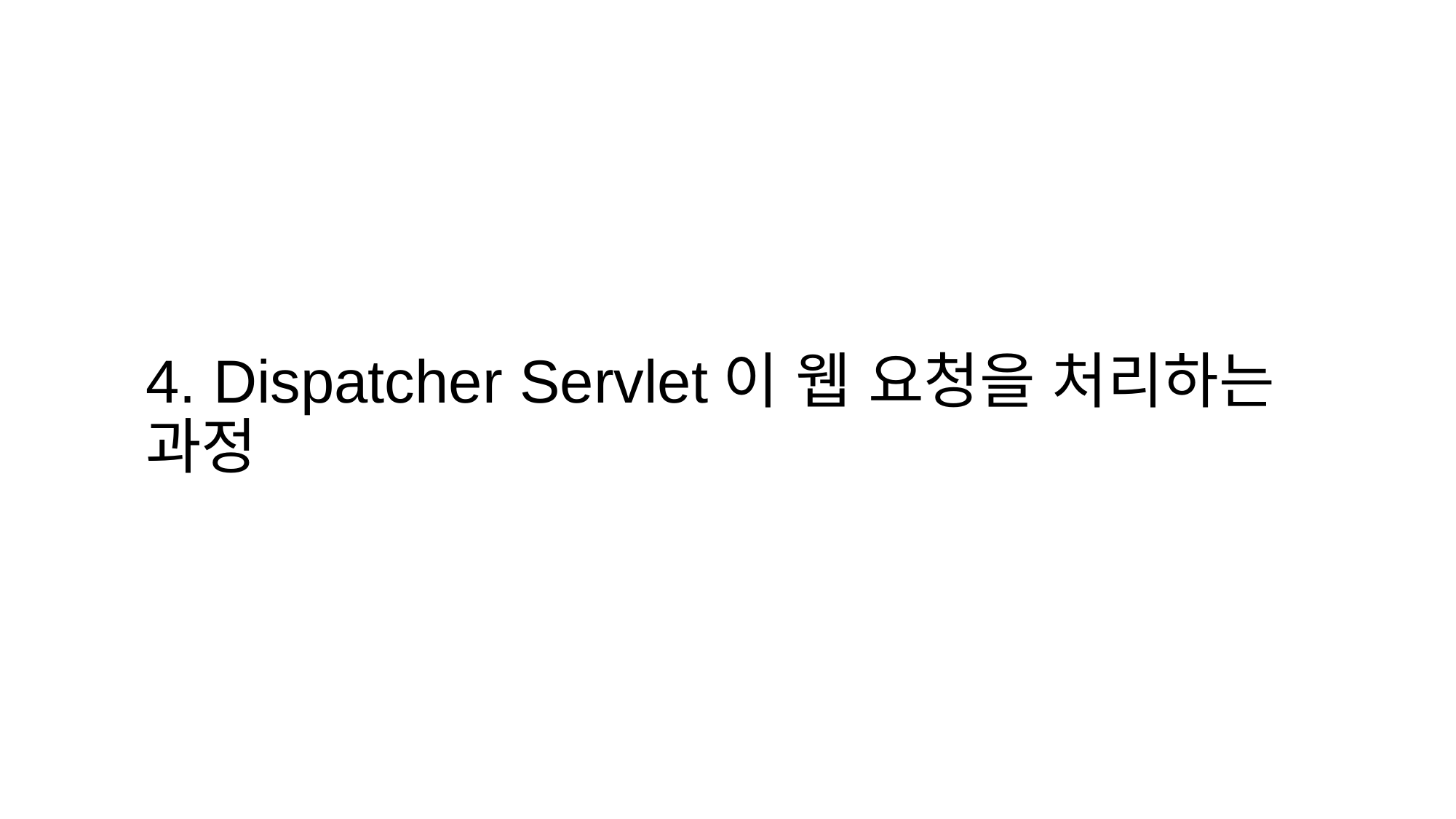

4. Dispatcher Servlet이 웹 요청을 처리하는 과정